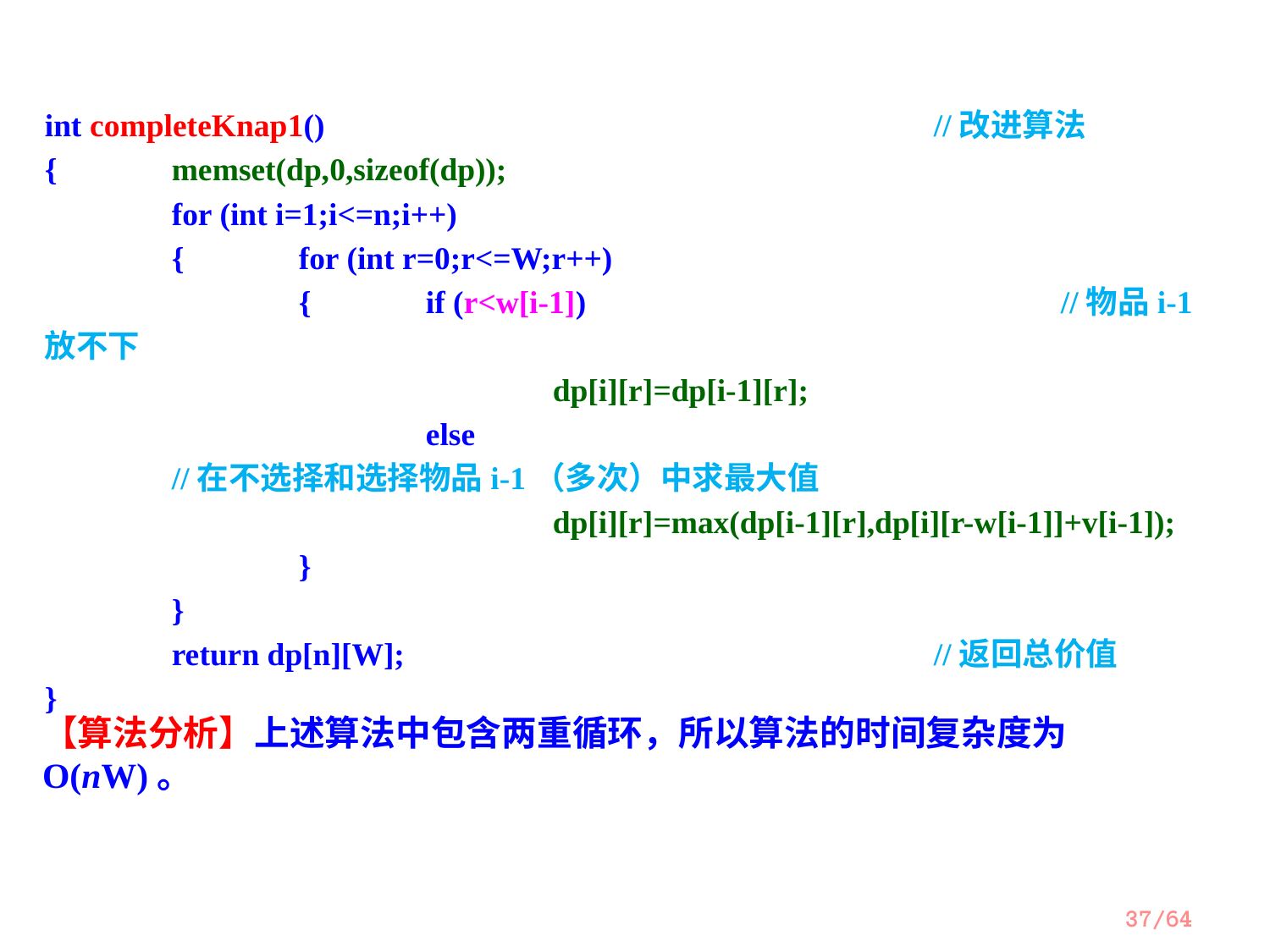

int completeKnap1()					//改进算法
{	memset(dp,0,sizeof(dp));
	for (int i=1;i<=n;i++)
	{	for (int r=0;r<=W;r++)
		{	if (r<w[i-1])				//物品i-1放不下
				dp[i][r]=dp[i-1][r];
			else							//在不选择和选择物品i-1（多次）中求最大值
				dp[i][r]=max(dp[i-1][r],dp[i][r-w[i-1]]+v[i-1]);
		}
	}
	return dp[n][W];					//返回总价值
}
【算法分析】上述算法中包含两重循环，所以算法的时间复杂度为O(nW)。
37/64